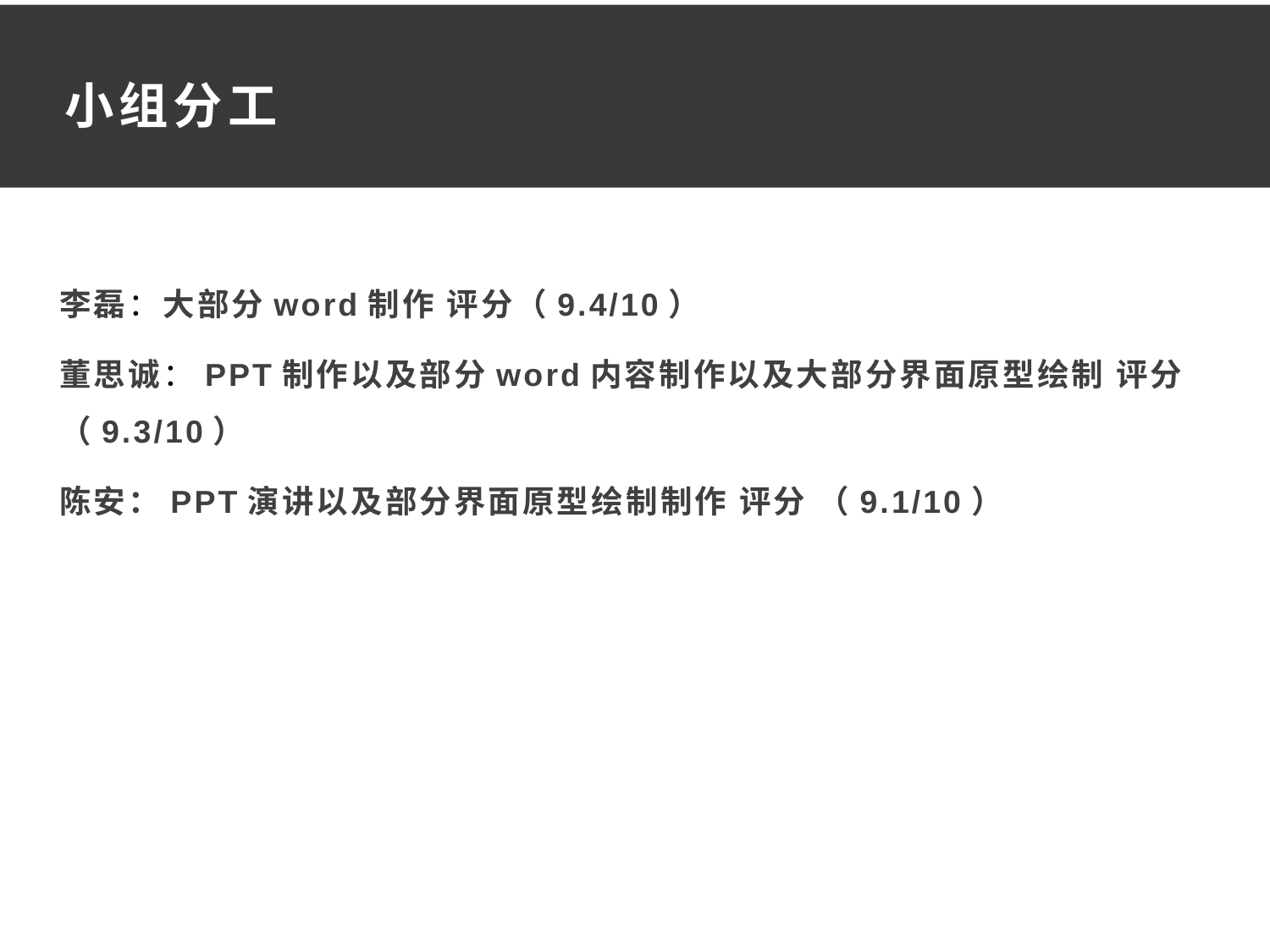

小组分工
李磊：大部分word制作 评分（9.4/10）
董思诚：PPT制作以及部分word内容制作以及大部分界面原型绘制 评分（9.3/10）
陈安：PPT演讲以及部分界面原型绘制制作 评分 （9.1/10）